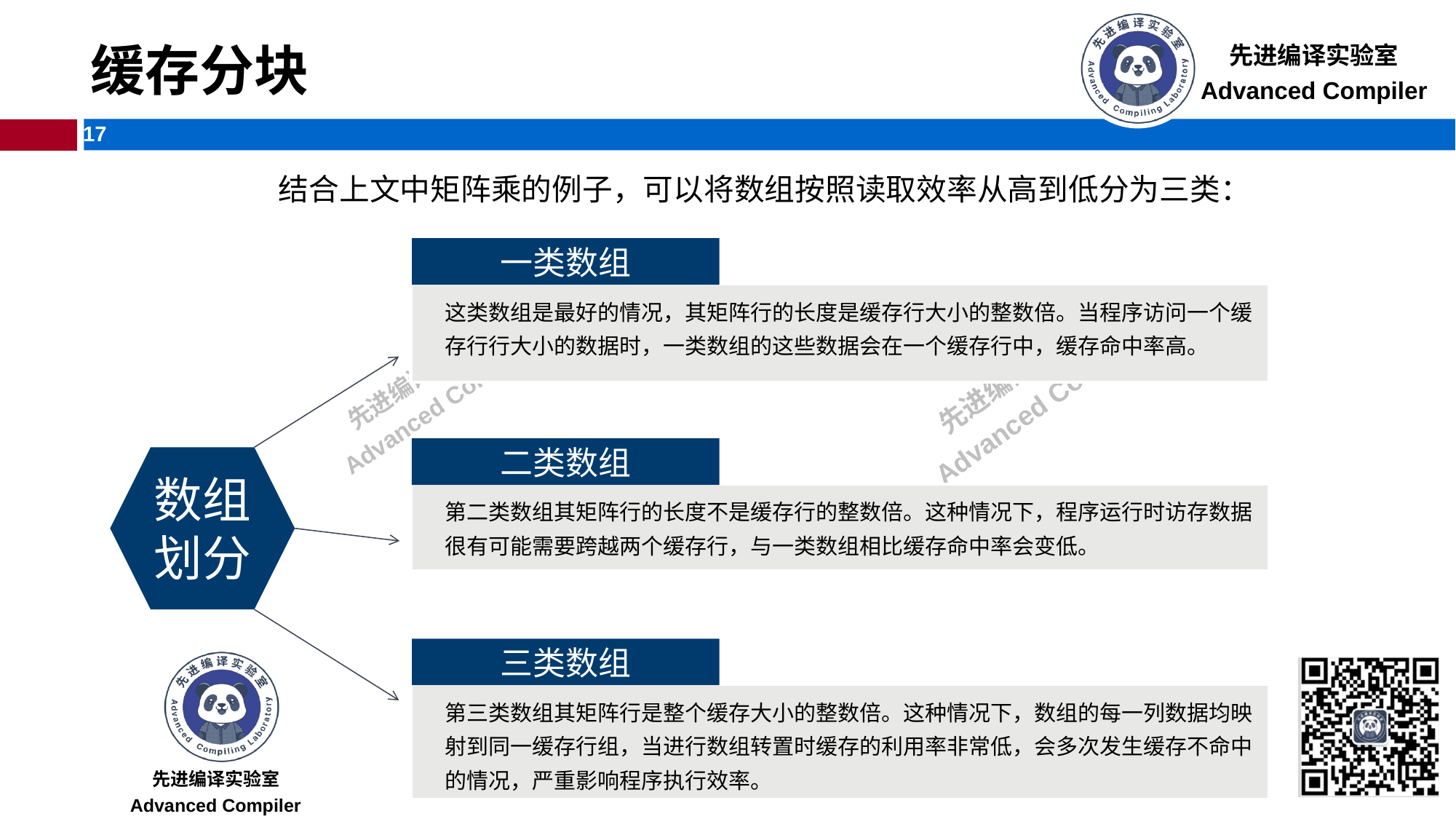

# 缓存分块
结合上文中矩阵乘的例子，可以将数组按照读取效率从高到低分为三类：
一类数组

这类数组是最好的情况，其矩阵行的长度是缓存行大小的整数倍。当程序访问一个缓存行行大小的数据时，一类数组的这些数据会在一个缓存行中，缓存命中率高。
二类数组

数组
划分

第二类数组其矩阵行的长度不是缓存行的整数倍。这种情况下，程序运行时访存数据很有可能需要跨越两个缓存行，与一类数组相比缓存命中率会变低。
三类数组

第三类数组其矩阵行是整个缓存大小的整数倍。这种情况下，数组的每一列数据均映射到同一缓存行组，当进行数组转置时缓存的利用率非常低，会多次发生缓存不命中的情况，严重影响程序执行效率。